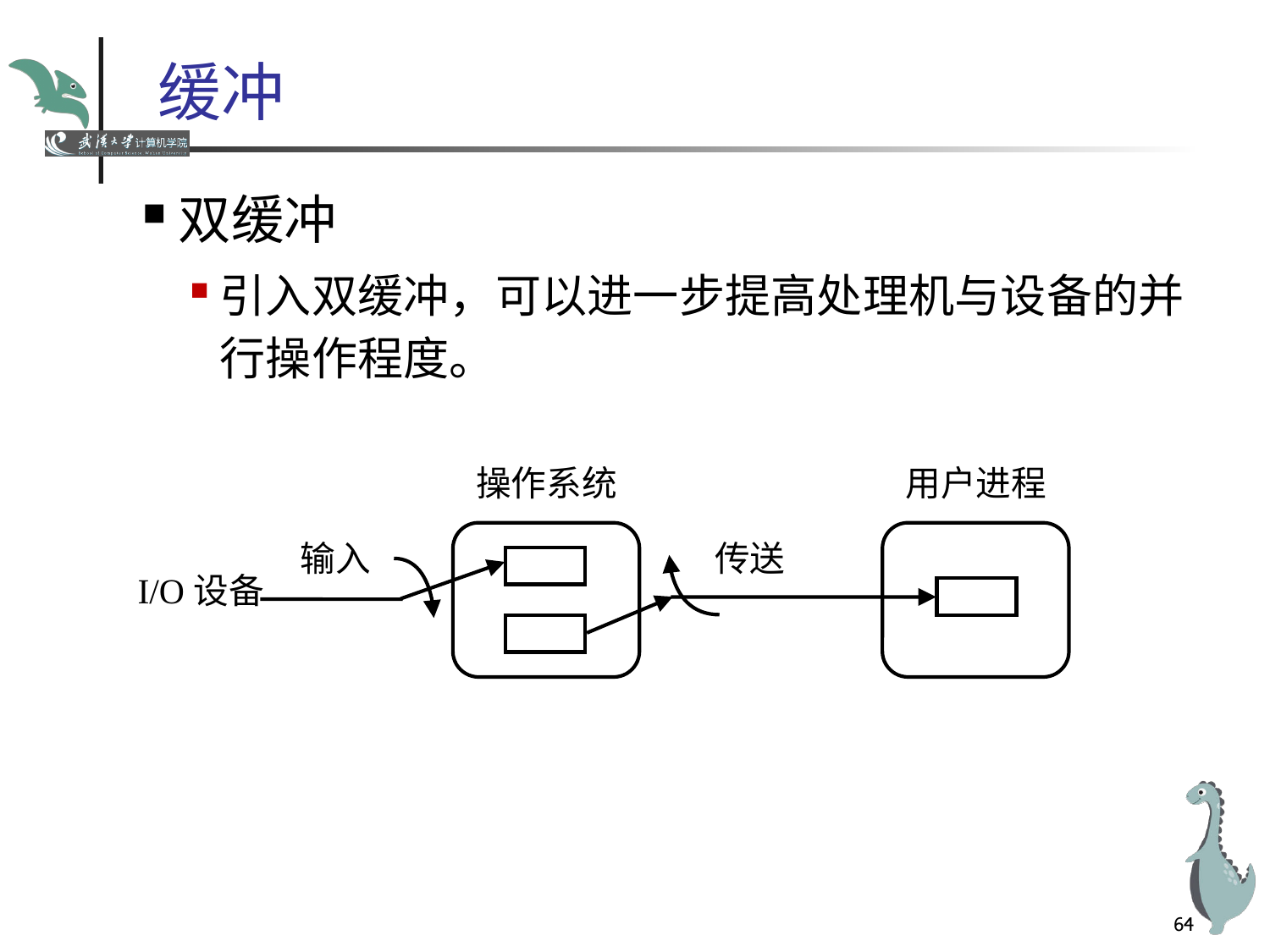

# 缓冲
双缓冲
引入双缓冲，可以进一步提高处理机与设备的并行操作程度。
操作系统
用户进程

输入
传送

I/O设备

64